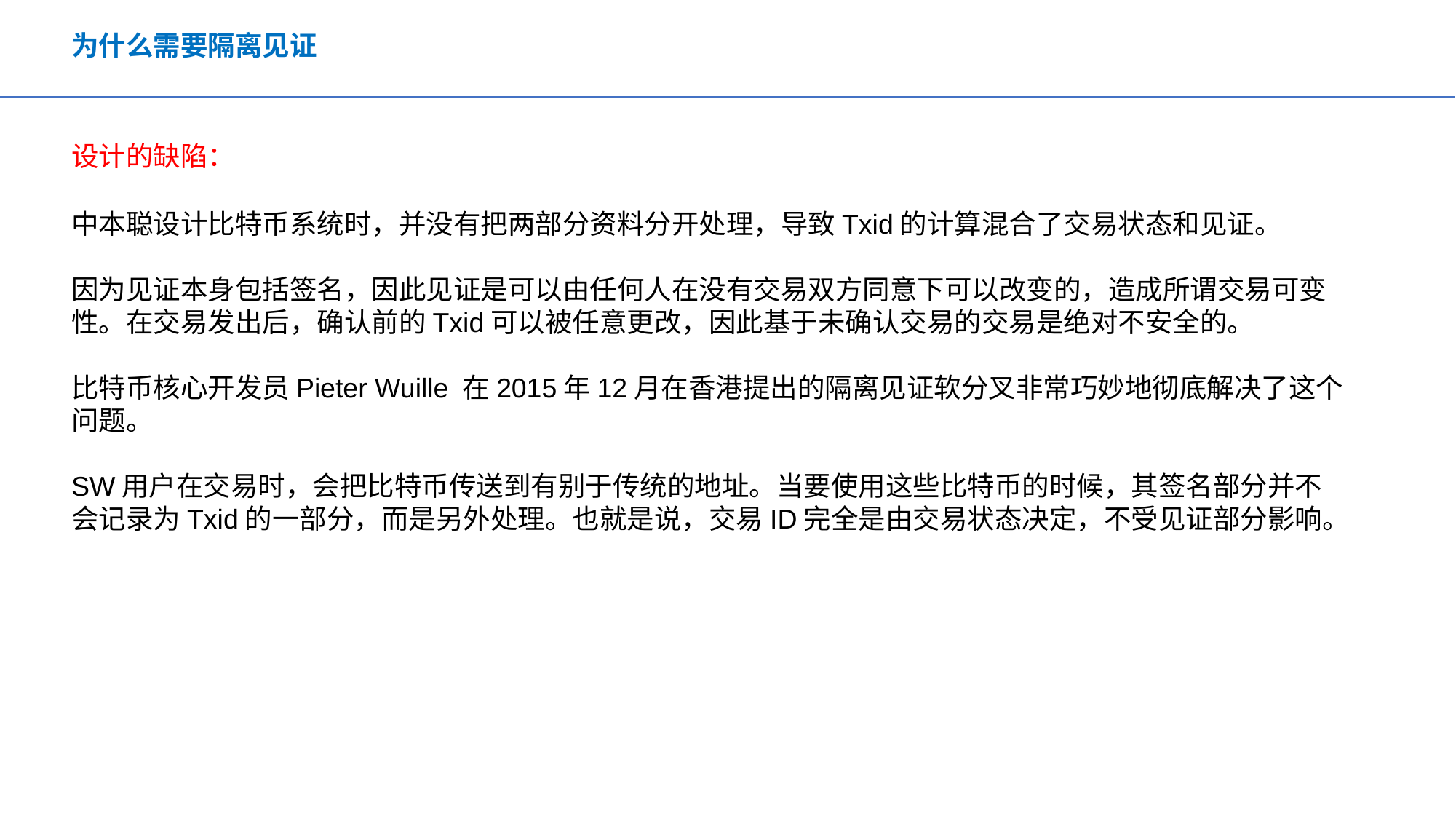

为什么需要隔离见证

设计的缺陷：
中本聪设计比特币系统时，并没有把两部分资料分开处理，导致Txid的计算混合了交易状态和见证。

因为见证本身包括签名，因此见证是可以由任何人在没有交易双方同意下可以改变的，造成所谓交易可变性。在交易发出后，确认前的Txid可以被任意更改，因此基于未确认交易的交易是绝对不安全的。

比特币核心开发员Pieter Wuille 在2015年12月在香港提出的隔离见证软分叉非常巧妙地彻底解决了这个问题。

SW用户在交易时，会把比特币传送到有别于传统的地址。当要使用这些比特币的时候，其签名部分并不会记录为Txid的一部分，而是另外处理。也就是说，交易ID完全是由交易状态决定，不受见证部分影响。